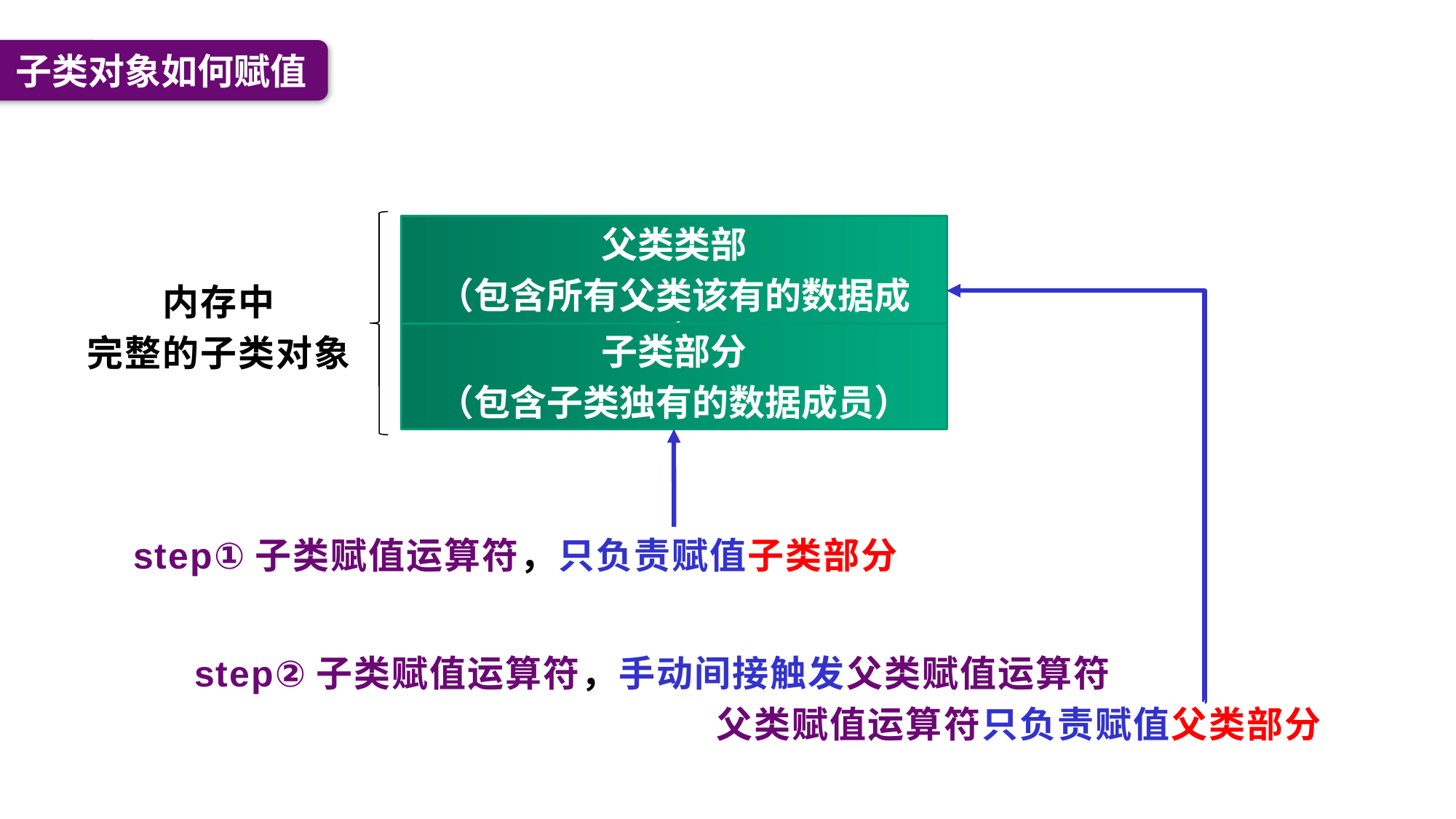

子类对象如何赋值

父类类部
（包含所有父类该有的数据成员）
内存中
完整的子类对象
子类部分
（包含子类独有的数据成员）
step①子类赋值运算符，只负责赋值子类部分
step②子类赋值运算符，手动间接触发父类赋值运算符
                                                     父类赋值运算符只负责赋值父类部分
12